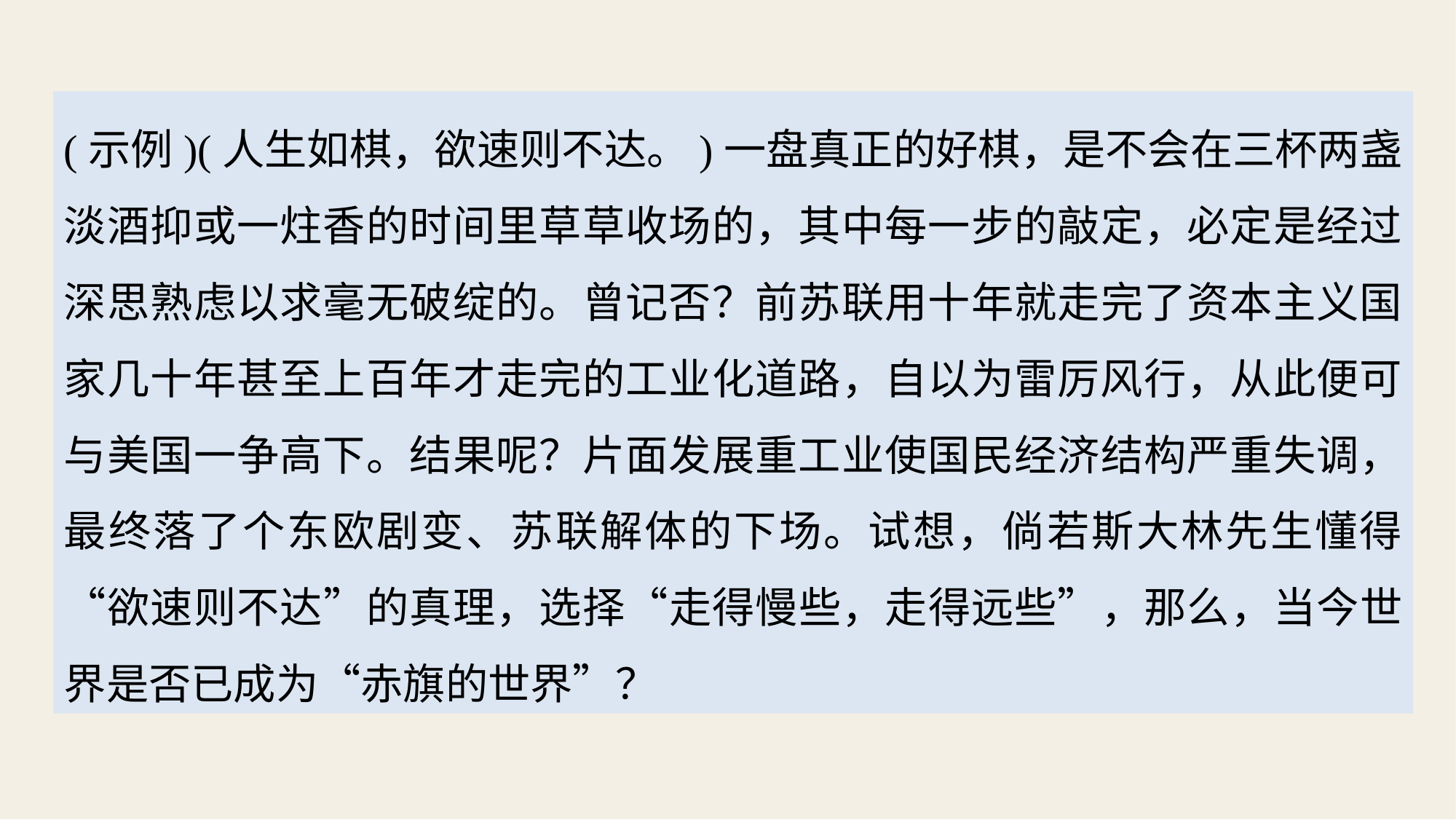

(示例)(人生如棋，欲速则不达。)一盘真正的好棋，是不会在三杯两盏淡酒抑或一炷香的时间里草草收场的，其中每一步的敲定，必定是经过深思熟虑以求毫无破绽的。曾记否？前苏联用十年就走完了资本主义国家几十年甚至上百年才走完的工业化道路，自以为雷厉风行，从此便可与美国一争高下。结果呢？片面发展重工业使国民经济结构严重失调，最终落了个东欧剧变、苏联解体的下场。试想，倘若斯大林先生懂得“欲速则不达”的真理，选择“走得慢些，走得远些”，那么，当今世界是否已成为“赤旗的世界”？